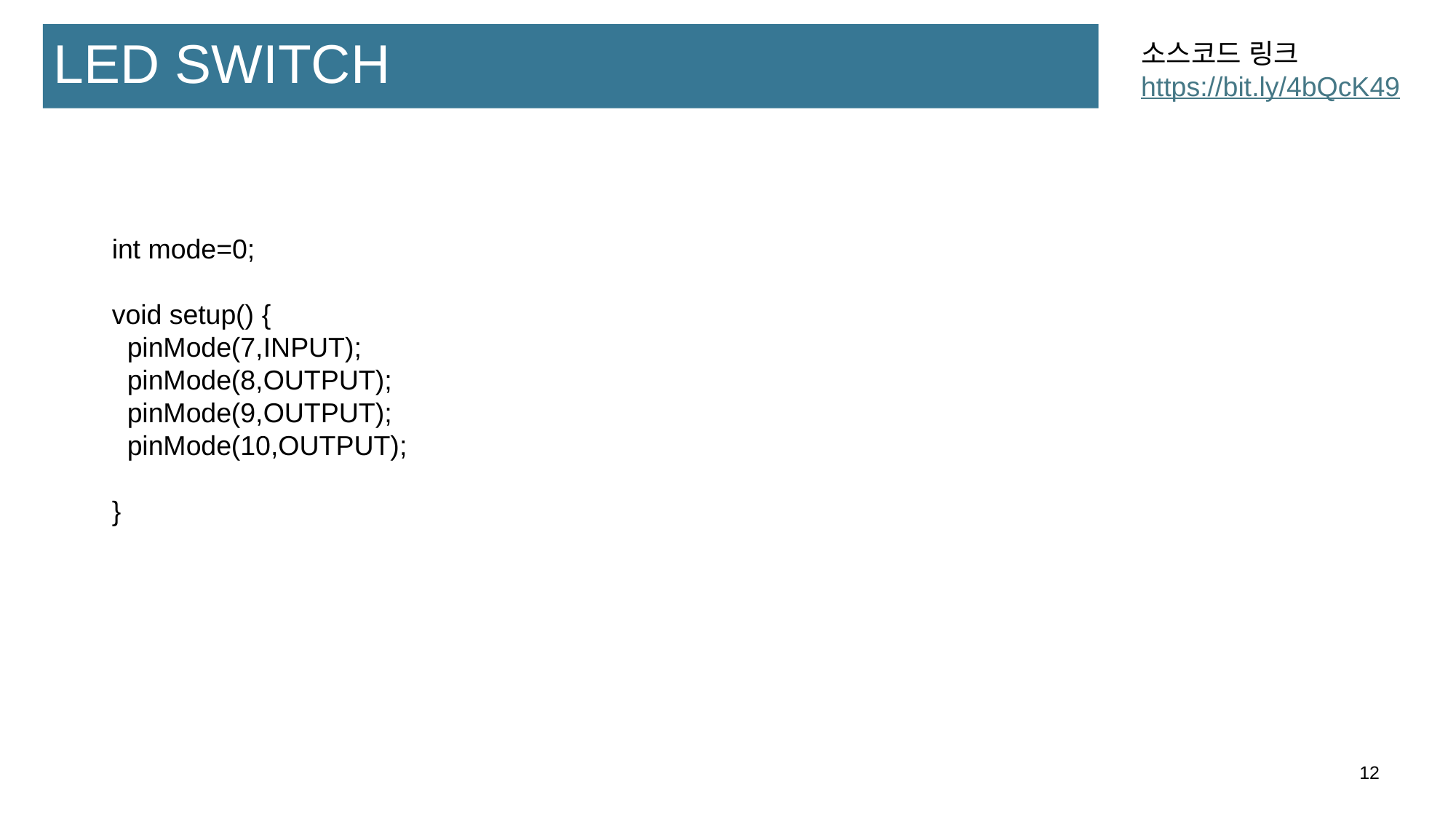

LED SWITCH
소스코드 링크
https://bit.ly/4bQcK49

int mode=0;
void setup() {
  pinMode(7,INPUT);
  pinMode(8,OUTPUT);
  pinMode(9,OUTPUT);
  pinMode(10,OUTPUT);
}